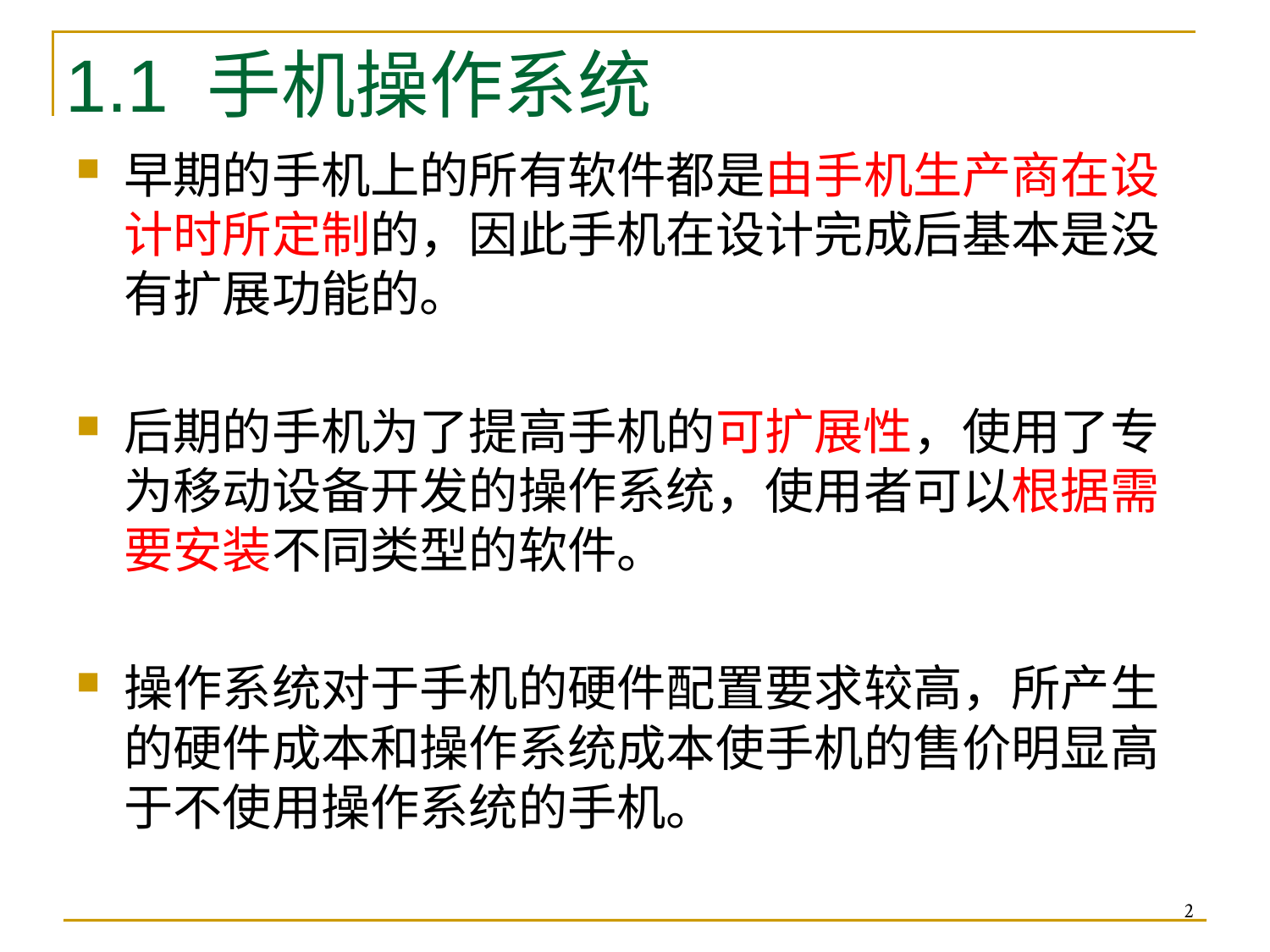

# 1.1 手机操作系统
早期的手机上的所有软件都是由手机生产商在设计时所定制的，因此手机在设计完成后基本是没有扩展功能的。

后期的手机为了提高手机的可扩展性，使用了专为移动设备开发的操作系统，使用者可以根据需要安装不同类型的软件。

操作系统对于手机的硬件配置要求较高，所产生的硬件成本和操作系统成本使手机的售价明显高于不使用操作系统的手机。

2